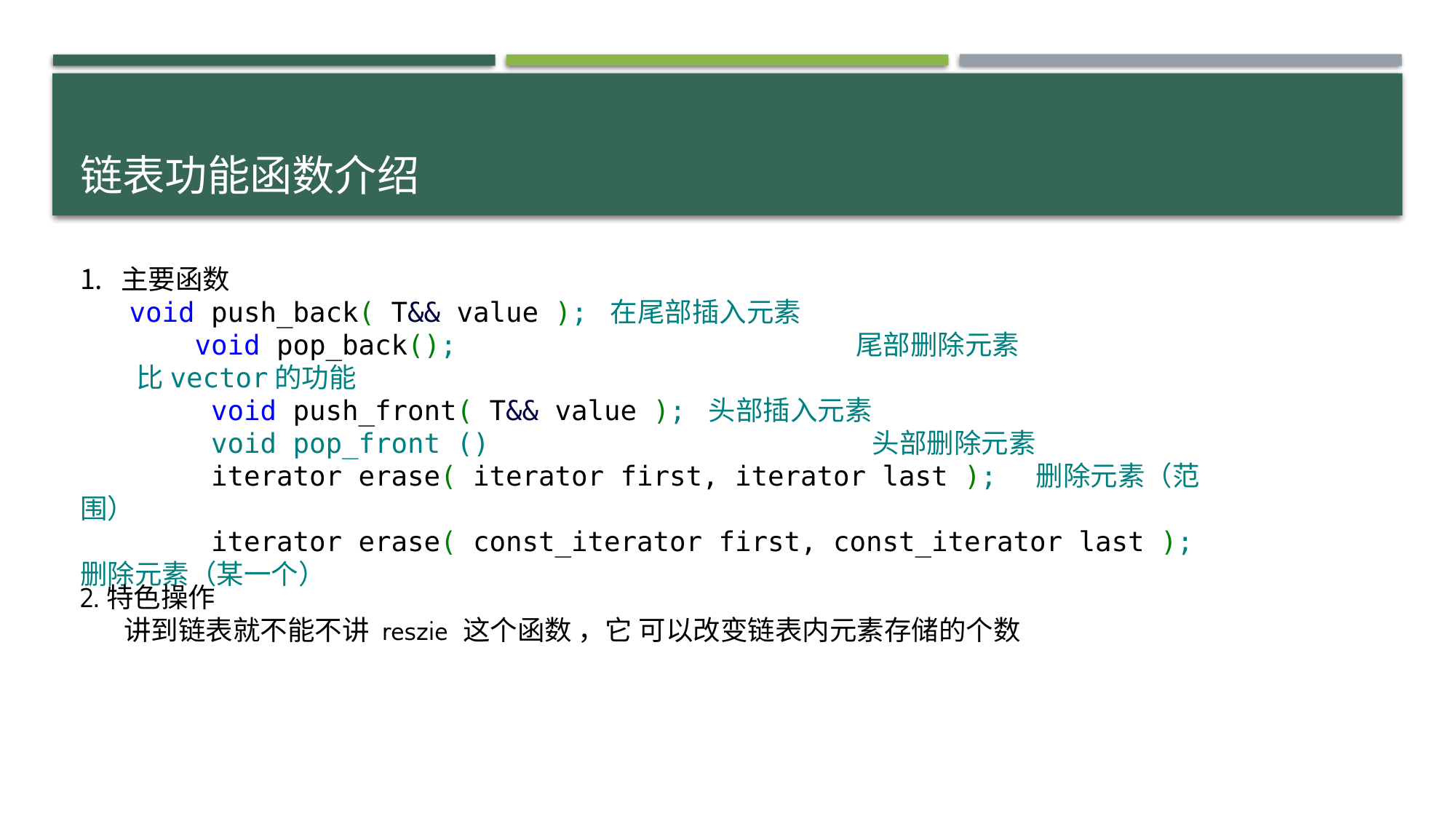

# 链表功能函数介绍
主要函数
      void push_back( T&& value ); 在尾部插入元素
       void pop_back();                        尾部删除元素
        比vector的功能
        void push_front( T&& value ); 头部插入元素
        void pop_front ()                       头部删除元素
        iterator erase( iterator first, iterator last );  删除元素（范围）
        iterator erase( const_iterator first, const_iterator last ); 删除元素（某一个）

2.特色操作
      讲到链表就不能不讲 reszie 这个函数 ，它 可以改变链表内元素存储的个数